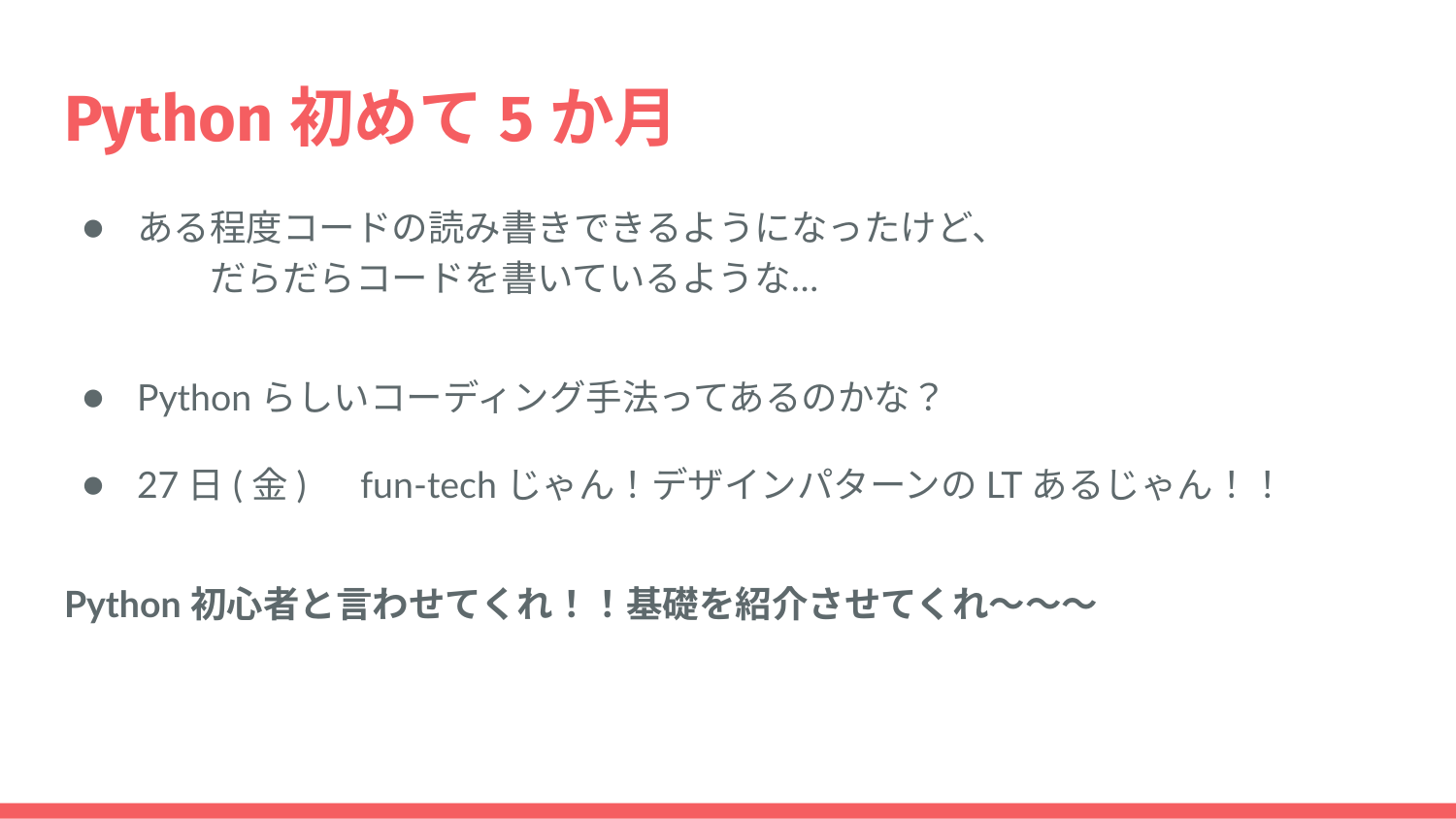

# Python初めて5か月
ある程度コードの読み書きできるようになったけど、
	だらだらコードを書いているような…
Pythonらしいコーディング手法ってあるのかな？
27日(金)　fun-techじゃん！デザインパターンのLTあるじゃん！！
Python初心者と言わせてくれ！！基礎を紹介させてくれ～～～